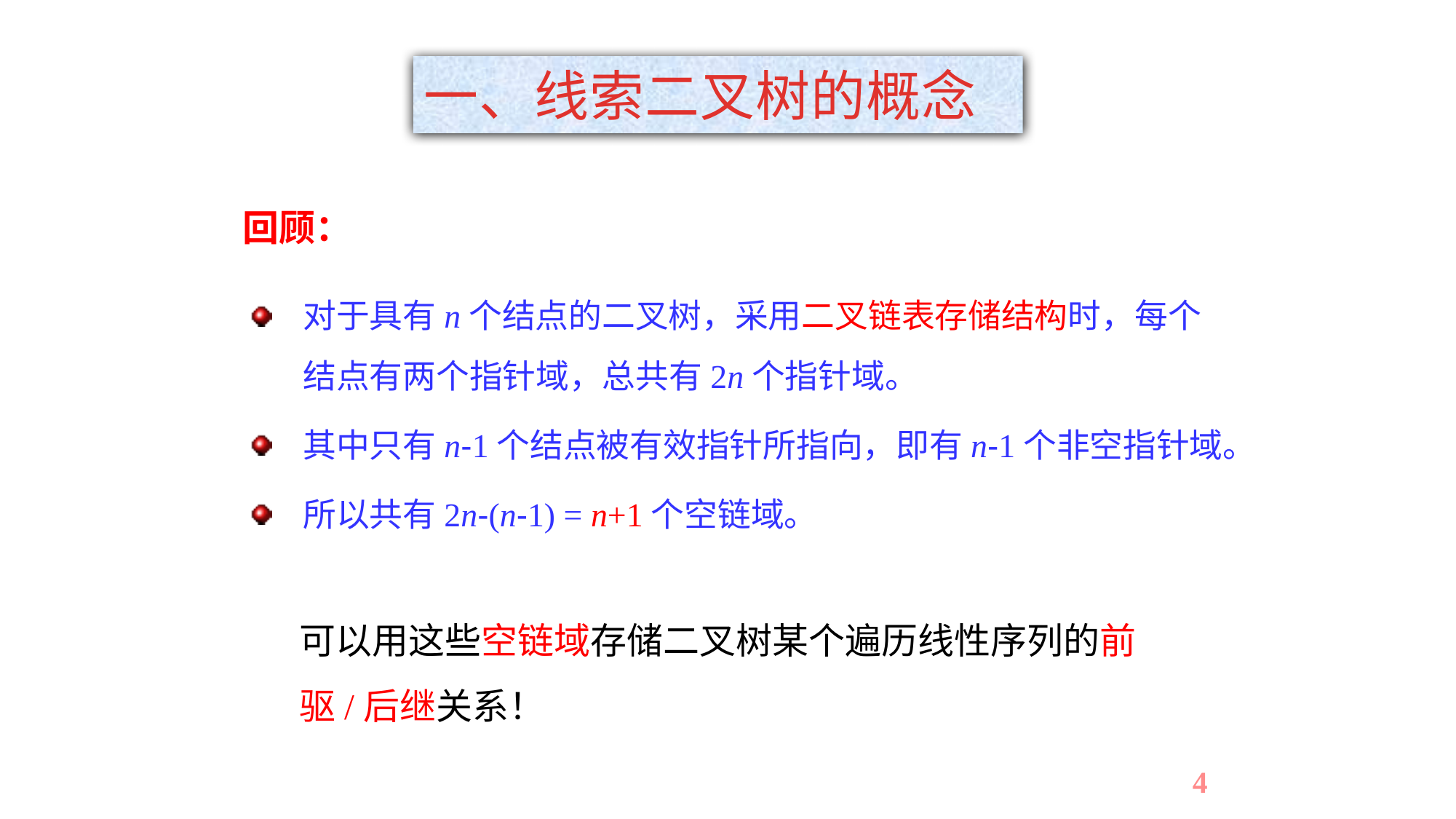

一、线索二叉树的概念
回顾：
对于具有n个结点的二叉树，采用二叉链表存储结构时，每个结点有两个指针域，总共有2n个指针域。
其中只有n-1个结点被有效指针所指向，即有n-1个非空指针域。
所以共有2n-(n-1) = n+1个空链域。
可以用这些空链域存储二叉树某个遍历线性序列的前驱/后继关系！
4